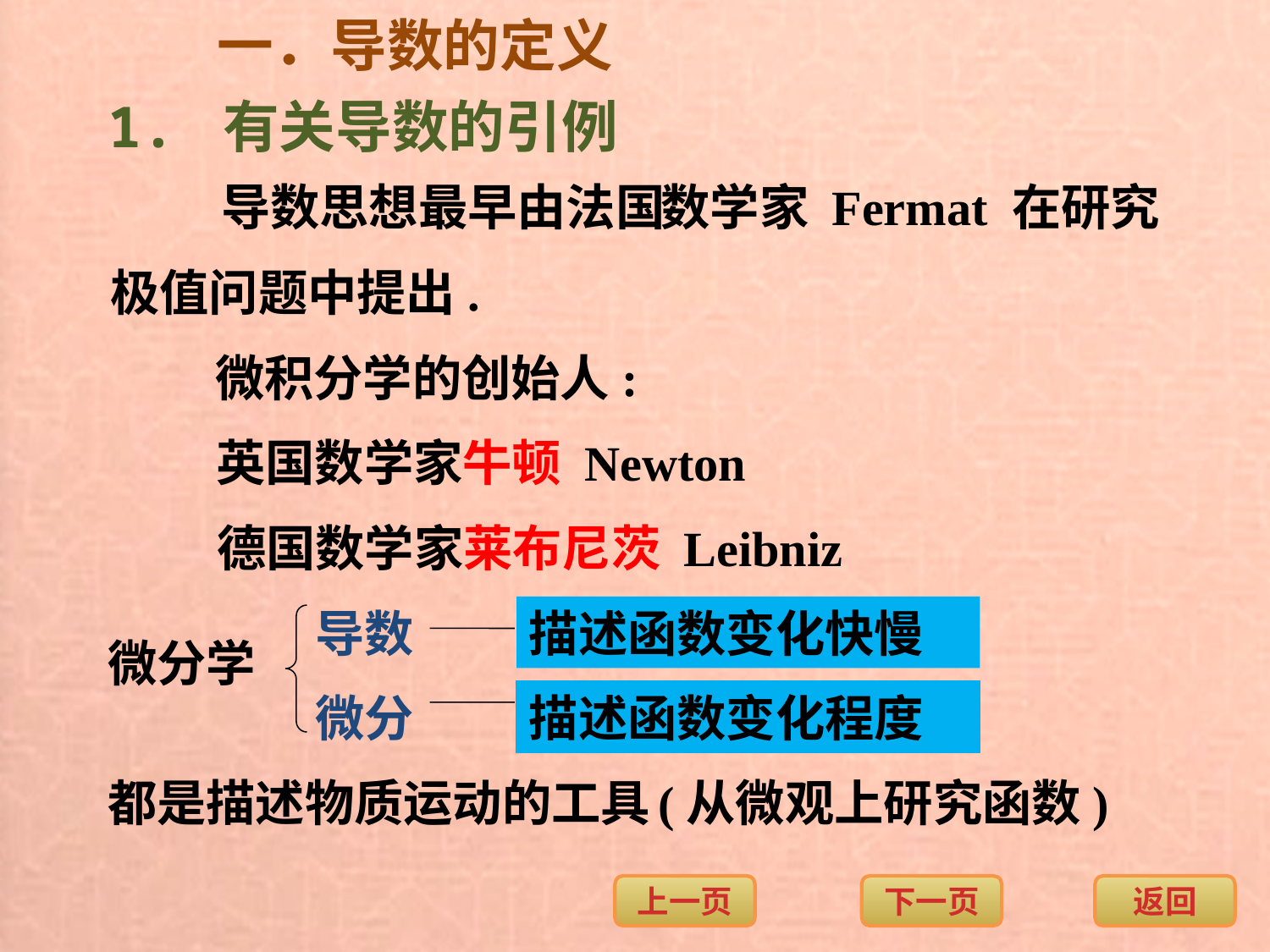

一．导数的定义
1. 有关导数的引例
导数思想最早由法国
数学家 Fermat 在研究
极值问题中提出.
微积分学的创始人:
英国数学家牛顿 Newton
德国数学家莱布尼茨 Leibniz
导数
描述函数变化快慢

微分学

微分
描述函数变化程度

都是描述物质运动的工具
(从微观上研究函数)